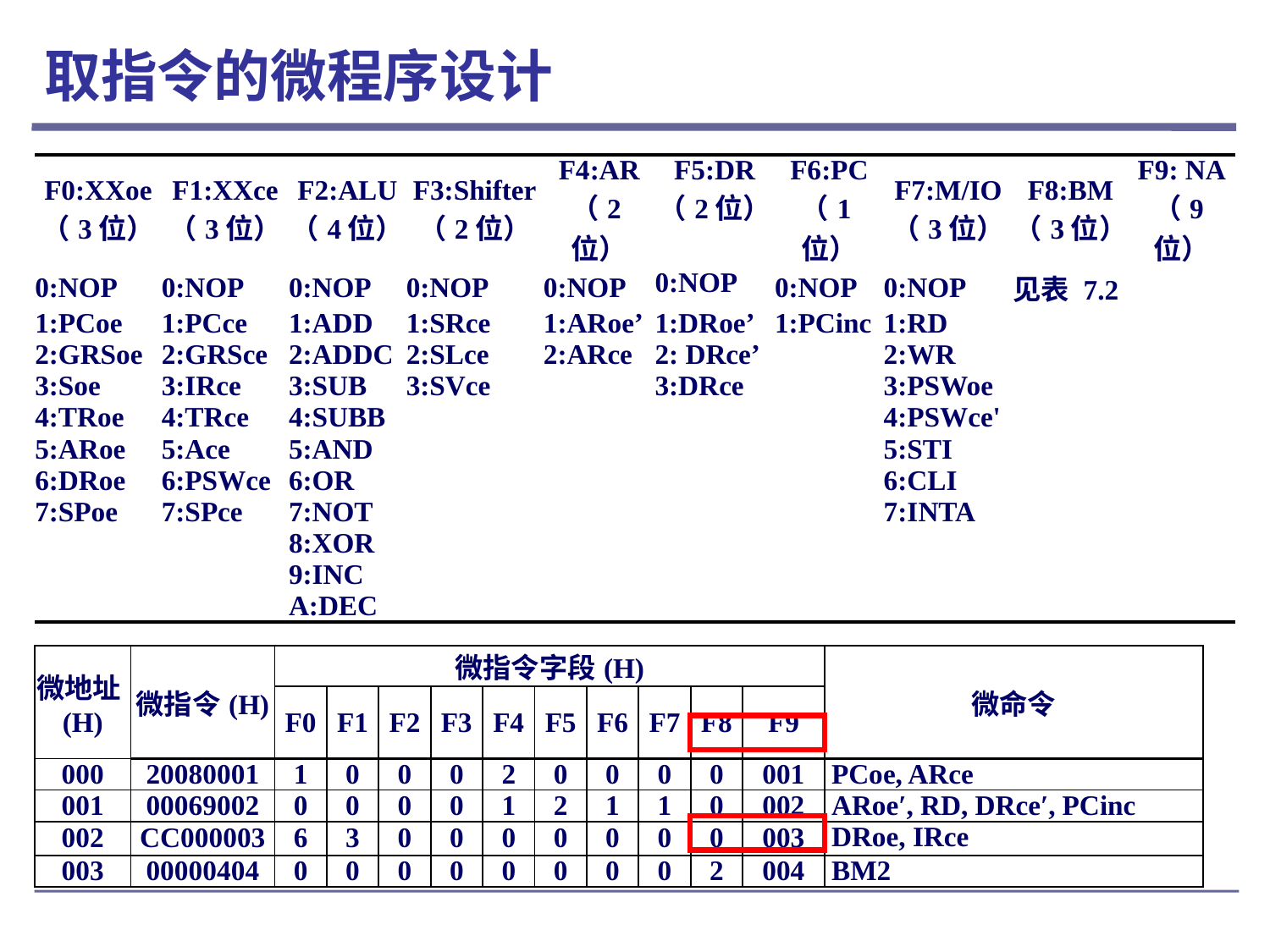

# 取指令的微程序设计
| F0:XXoe （3位） | F1:XXce （3位） | F2:ALU （4位） | F3:Shifter （2位） | F4:AR （2位） | F5:DR （2位） | F6:PC （1位） | F7:M/IO （3位） | F8:BM （3位） | F9: NA （9位） |
| --- | --- | --- | --- | --- | --- | --- | --- | --- | --- |
| 0:NOP | 0:NOP | 0:NOP | 0:NOP | 0:NOP | 0:NOP | 0:NOP | 0:NOP | 见表 7.2 |  |
| 1:PCoe | 1:PCce | 1:ADD | 1:SRce | 1:ARoe’ | 1:DRoe’ | 1:PCinc | 1:RD |  |  |
| 2:GRSoe | 2:GRSce | 2:ADDC | 2:SLce | 2:ARce | 2: DRce’ |  | 2:WR |  |  |
| 3:Soe | 3:IRce | 3:SUB | 3:SVce |  | 3:DRce |  | 3:PSWoe |  |  |
| 4:TRoe | 4:TRce | 4:SUBB |  |  |  |  | 4:PSWce' |  |  |
| 5:ARoe | 5:Ace | 5:AND |  |  |  |  | 5:STI |  |  |
| 6:DRoe | 6:PSWce | 6:OR |  |  |  |  | 6:CLI |  |  |
| 7:SPoe | 7:SPce | 7:NOT |  |  |  |  | 7:INTA |  |  |
|  |  | 8:XOR |  |  |  |  |  |  |  |
|  |  | 9:INC |  |  |  |  |  |  |  |
|  |  | A:DEC |  |  |  |  |  |  |  |
| 微地址(H) | 微指令(H) | 微指令字段(H) |  |  |  |  |  |  |  |  |  | 微命令 |
| --- | --- | --- | --- | --- | --- | --- | --- | --- | --- | --- | --- | --- |
|  |  | F0 | F1 | F2 | F3 | F4 | F5 | F6 | F7 | F8 | F9 |  |
| 000 | 20080001 | 1 | 0 | 0 | 0 | 2 | 0 | 0 | 0 | 0 | 001 | PCoe, ARce |
| 001 | 00069002 | 0 | 0 | 0 | 0 | 1 | 2 | 1 | 1 | 0 | 002 | ARoe′, RD, DRce′, PCinc |
| 002 | CC000003 | 6 | 3 | 0 | 0 | 0 | 0 | 0 | 0 | 0 | 003 | DRoe, IRce |
| 003 | 00000404 | 0 | 0 | 0 | 0 | 0 | 0 | 0 | 0 | 2 | 004 | BM2 |

12